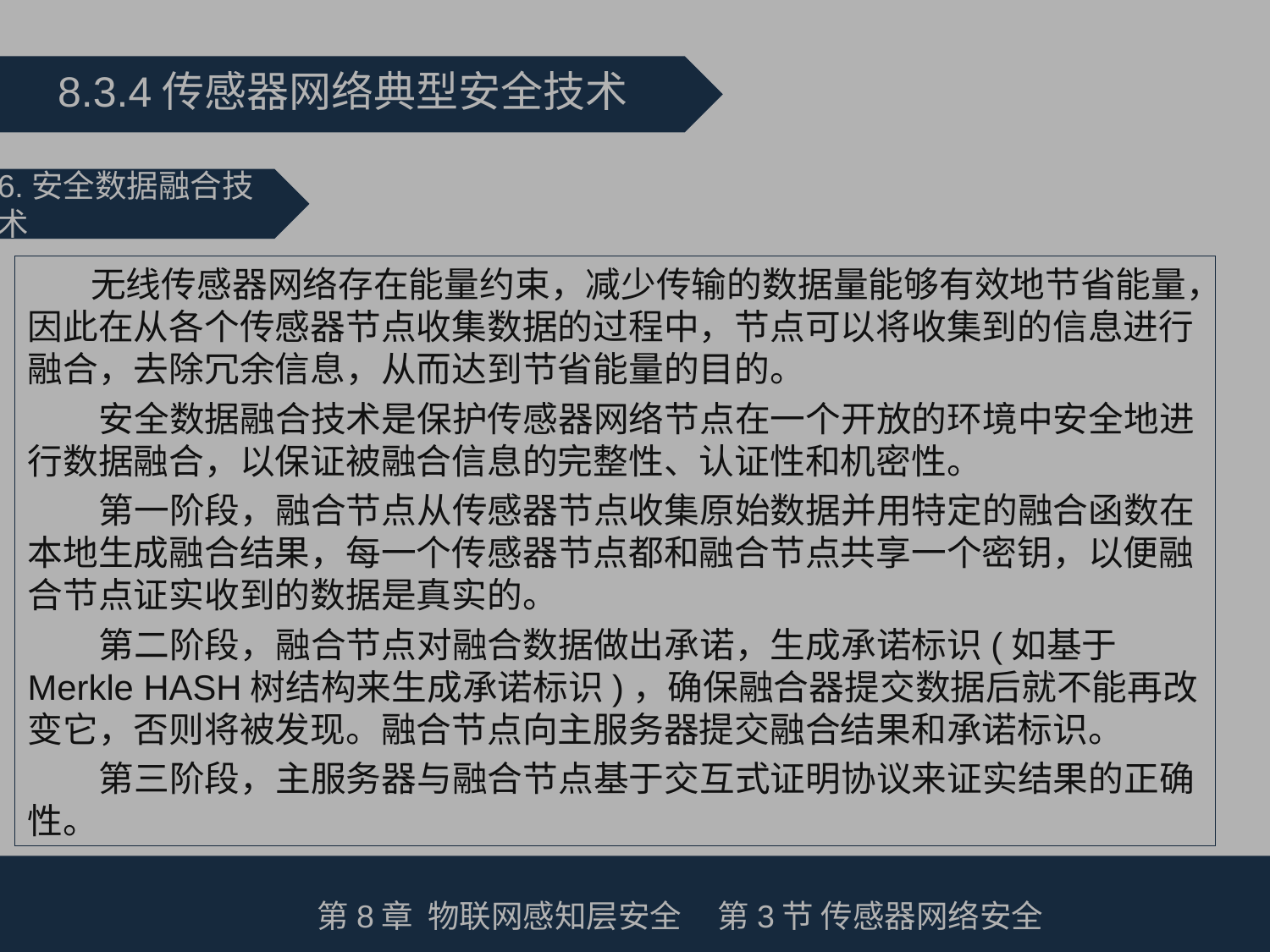

8.3.4传感器网络典型安全技术
6.安全数据融合技术
       无线传感器网络存在能量约束，减少传输的数据量能够有效地节省能量，因此在从各个传感器节点收集数据的过程中，节点可以将收集到的信息进行融合，去除冗余信息，从而达到节省能量的目的。
        安全数据融合技术是保护传感器网络节点在一个开放的环境中安全地进行数据融合，以保证被融合信息的完整性、认证性和机密性。
        第一阶段，融合节点从传感器节点收集原始数据并用特定的融合函数在本地生成融合结果，每一个传感器节点都和融合节点共享一个密钥，以便融合节点证实收到的数据是真实的。
        第二阶段，融合节点对融合数据做出承诺，生成承诺标识(如基于Merkle HASH树结构来生成承诺标识)，确保融合器提交数据后就不能再改变它，否则将被发现。融合节点向主服务器提交融合结果和承诺标识。
        第三阶段，主服务器与融合节点基于交互式证明协议来证实结果的正确性。

第8章  物联网感知层安全     第3节 传感器网络安全